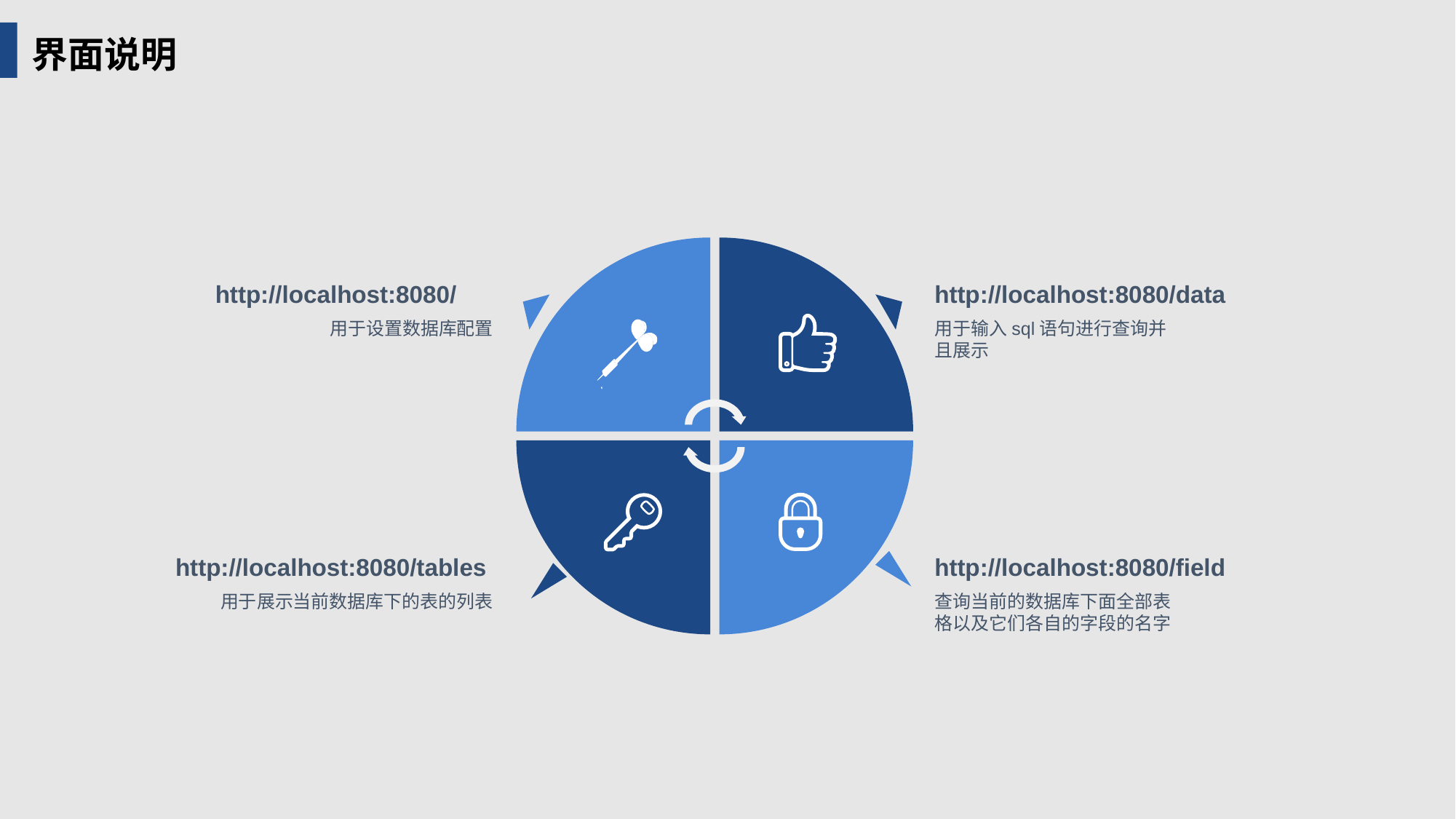

界面说明

http://localhost:8080/
http://localhost:8080/data

用于设置数据库配置
用于输入sql语句进行查询并且展示

http://localhost:8080/tables
http://localhost:8080/field

用于展示当前数据库下的表的列表
查询当前的数据库下面全部表格以及它们各自的字段的名字